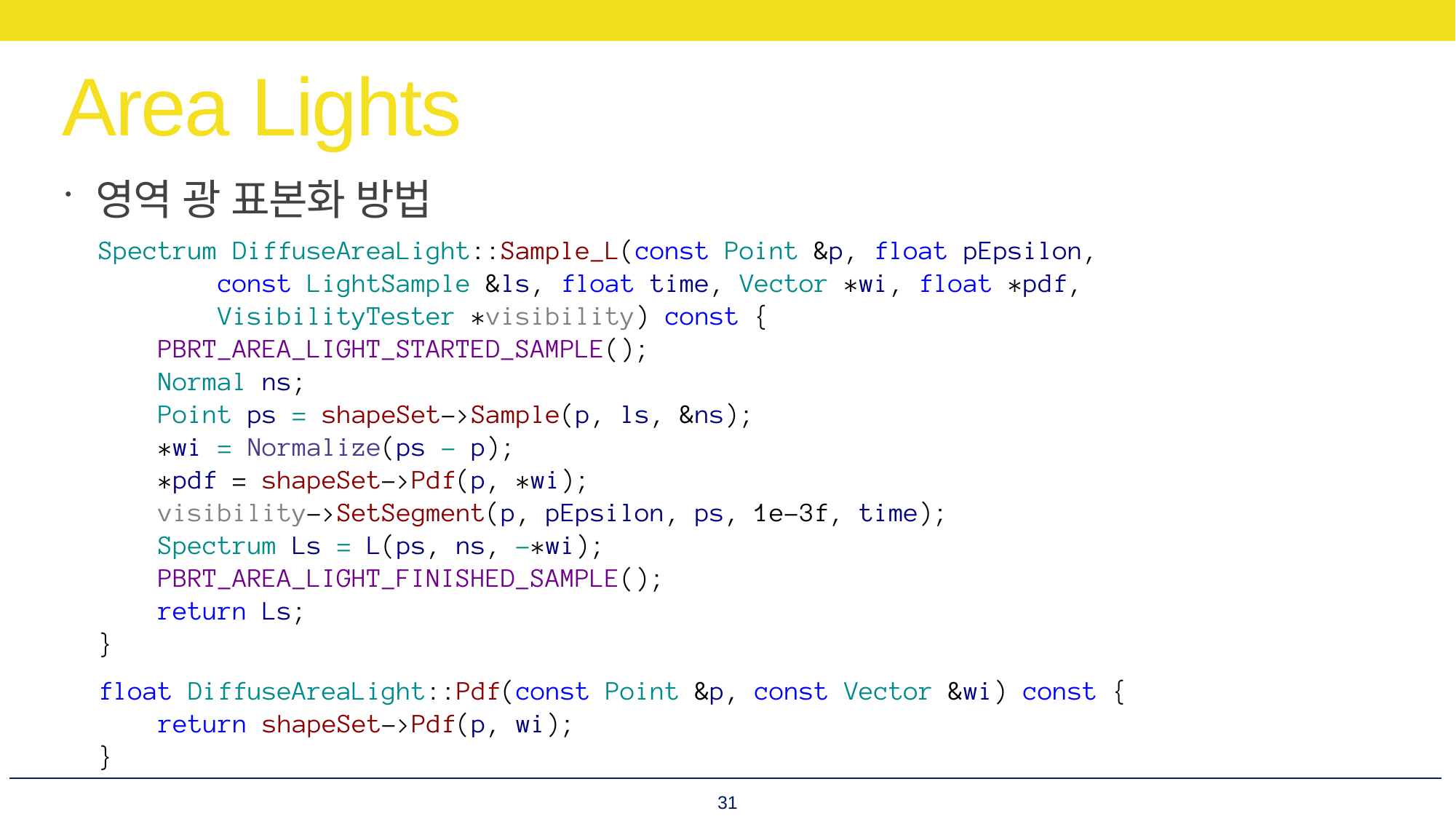

# Area Lights
영역 광 표본화 방법

Spectrum DiffuseAreaLight::Sample_L(const Point &p, float pEpsilon,
        const LightSample &ls, float time, Vector *wi, float *pdf,
        VisibilityTester *visibility) const {
    PBRT_AREA_LIGHT_STARTED_SAMPLE();
    Normal ns;
    Point ps = shapeSet->Sample(p, ls, &ns);
    *wi = Normalize(ps - p);
    *pdf = shapeSet->Pdf(p, *wi);
    visibility->SetSegment(p, pEpsilon, ps, 1e-3f, time);
    Spectrum Ls = L(ps, ns, -*wi);
    PBRT_AREA_LIGHT_FINISHED_SAMPLE();
    return Ls;
}
float DiffuseAreaLight::Pdf(const Point &p, const Vector &wi) const {
    return shapeSet->Pdf(p, wi);
}
31